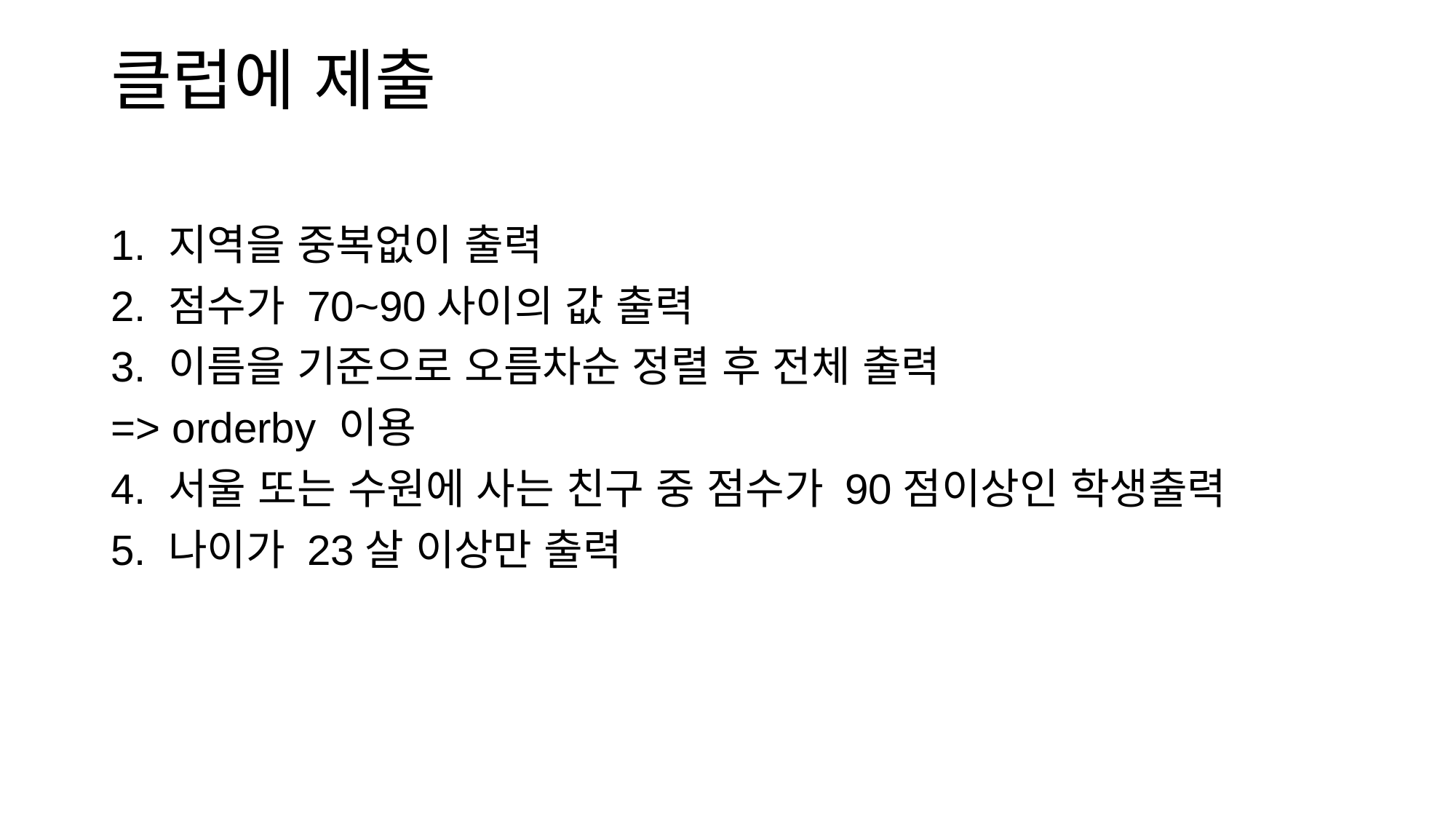

# 클럽에 제출
1. 지역을 중복없이 출력
2. 점수가 70~90사이의 값 출력
3. 이름을 기준으로 오름차순 정렬 후 전체 출력
=> orderby 이용
4. 서울 또는 수원에 사는 친구 중 점수가 90점이상인 학생출력
5. 나이가 23살 이상만 출력